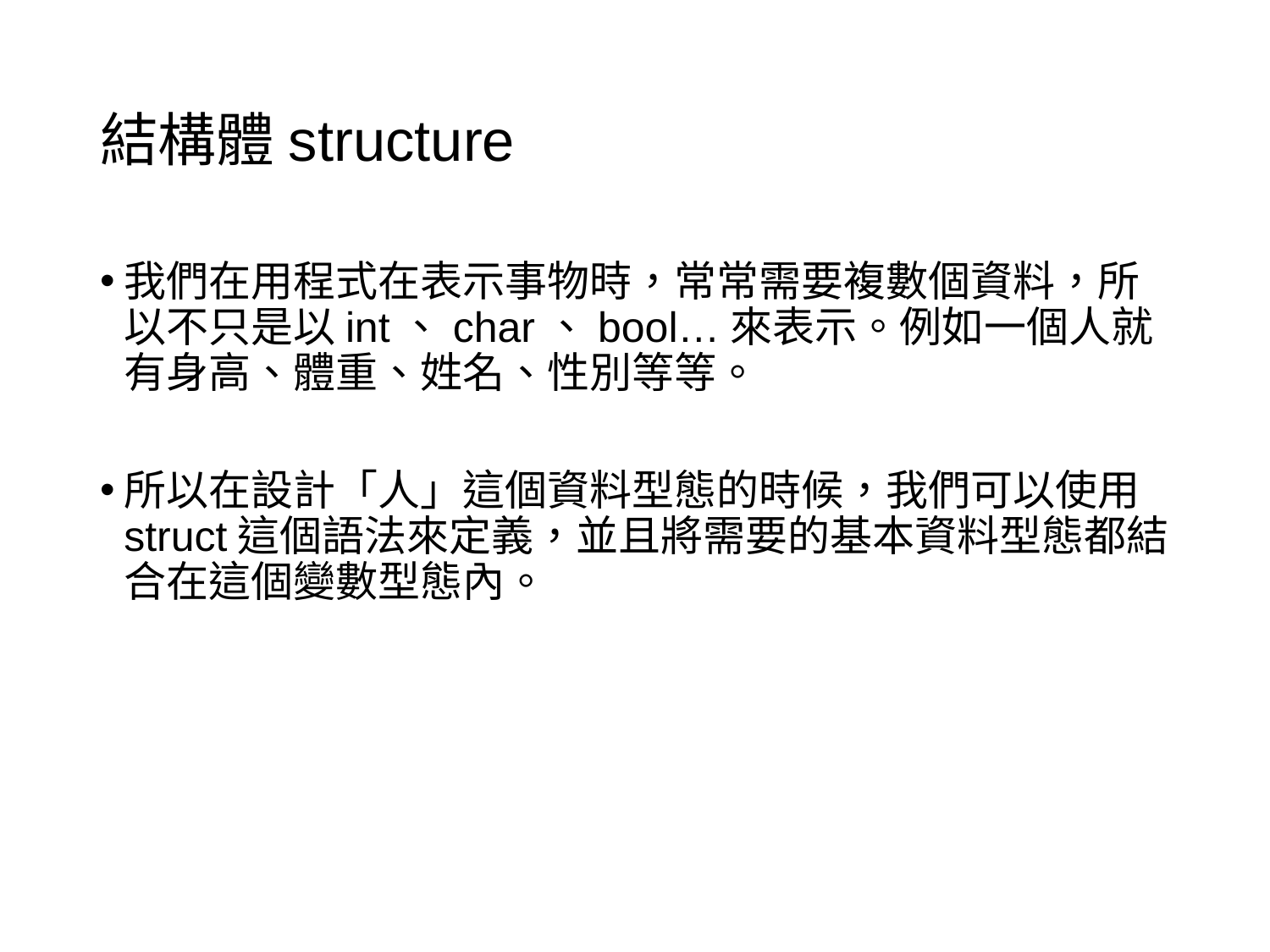

# 結構體structure
我們在用程式在表示事物時，常常需要複數個資料，所以不只是以int、char、bool…來表示。例如一個人就有身高、體重、姓名、性別等等。

所以在設計「人」這個資料型態的時候，我們可以使用struct這個語法來定義，並且將需要的基本資料型態都結合在這個變數型態內。